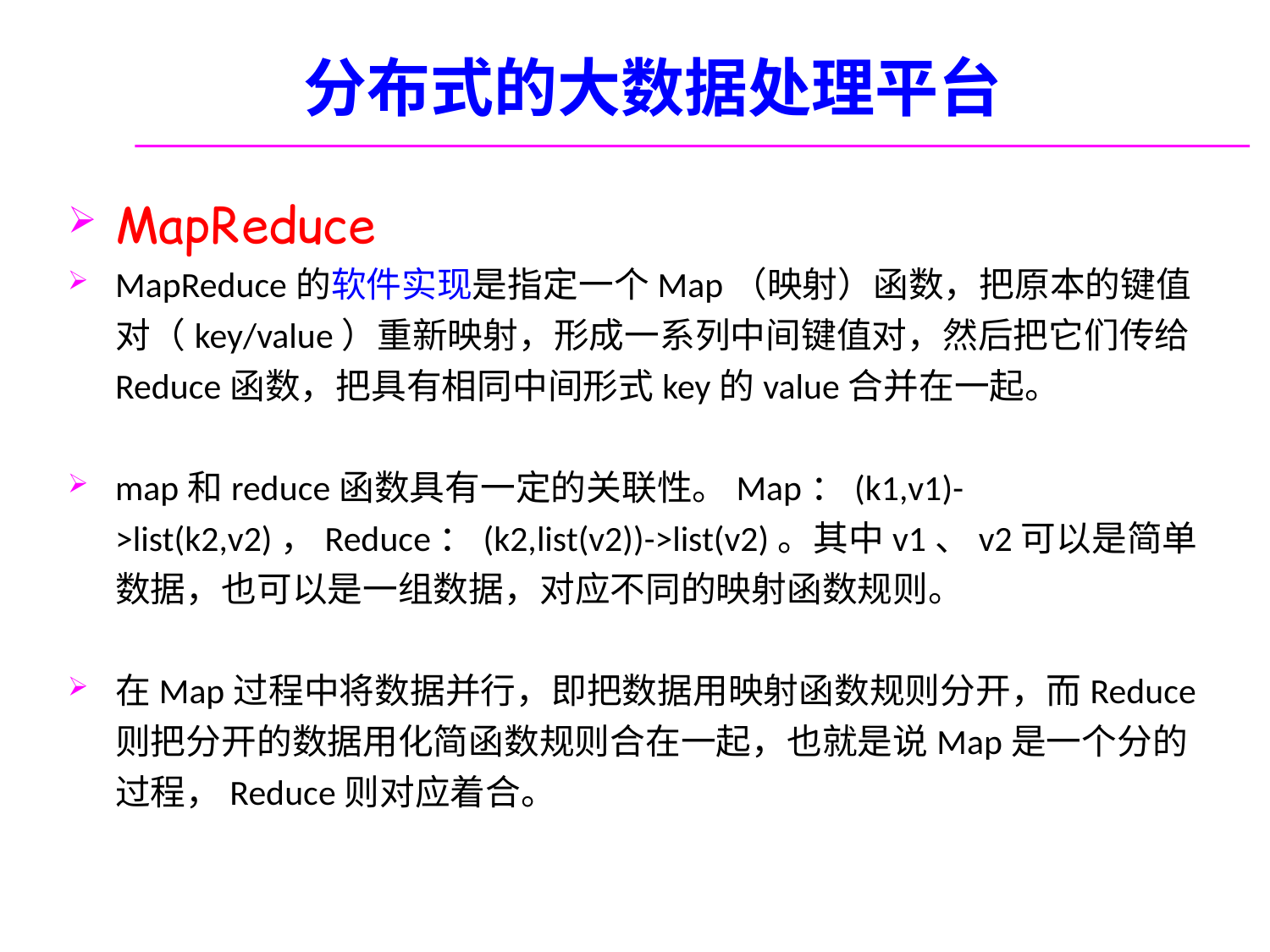

# 分布式的大数据处理平台
MapReduce
MapReduce的软件实现是指定一个Map（映射）函数，把原本的键值对（key/value）重新映射，形成一系列中间键值对，然后把它们传给Reduce函数，把具有相同中间形式key的value合并在一起。

map和reduce函数具有一定的关联性。Map：(k1,v1)->list(k2,v2)，Reduce：(k2,list(v2))->list(v2)。其中v1、v2可以是简单数据，也可以是一组数据，对应不同的映射函数规则。

在Map过程中将数据并行，即把数据用映射函数规则分开，而Reduce则把分开的数据用化简函数规则合在一起，也就是说Map是一个分的过程，Reduce则对应着合。
54